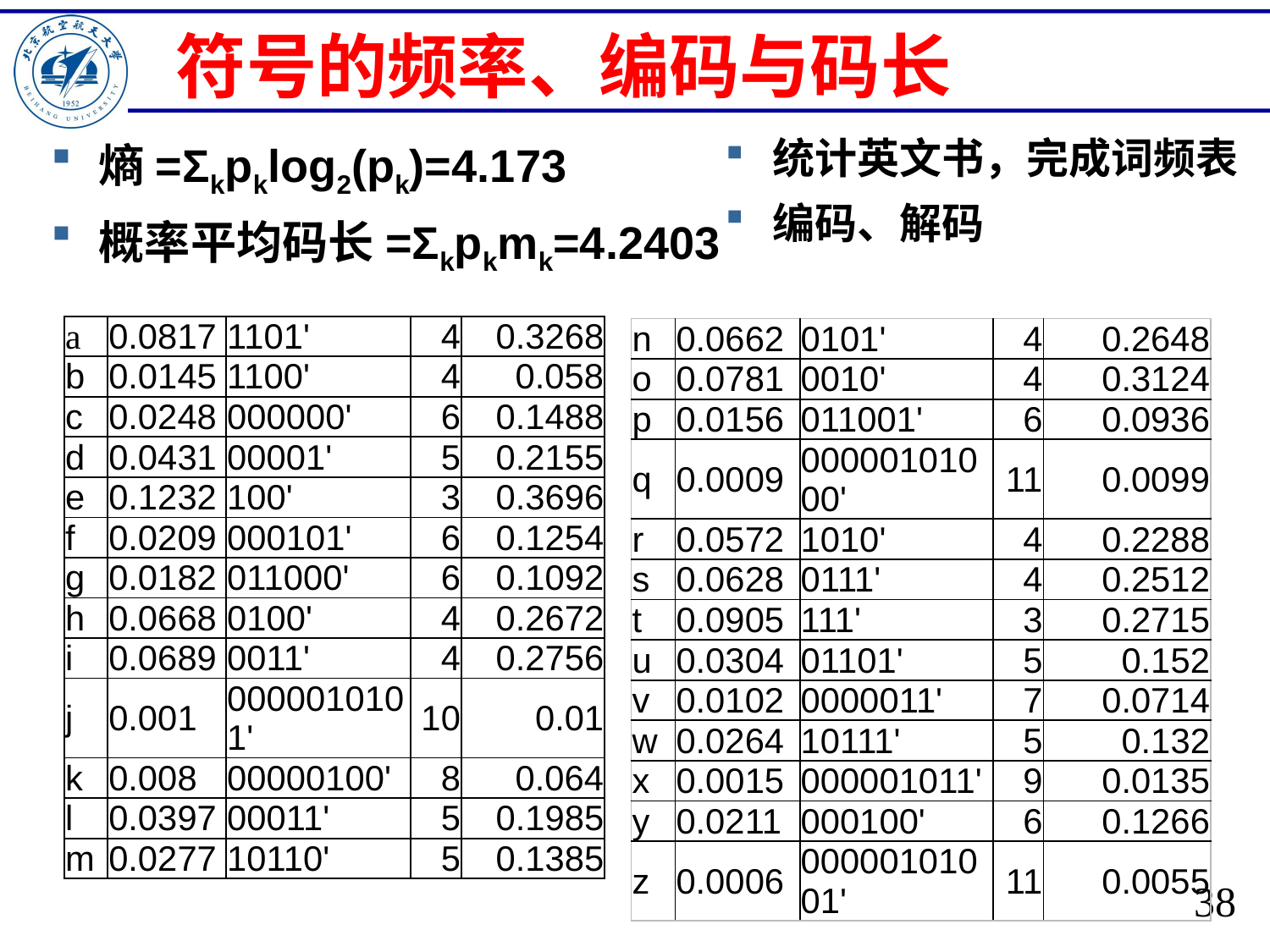

# 符号的频率、编码与码长
熵=Σkpklog2(pk)=4.173
概率平均码长=Σkpkmk=4.2403
统计英文书，完成词频表
编码、解码
| a | 0.0817 | 1101' | 4 | 0.3268 |
| --- | --- | --- | --- | --- |
| b | 0.0145 | 1100' | 4 | 0.058 |
| c | 0.0248 | 000000' | 6 | 0.1488 |
| d | 0.0431 | 00001' | 5 | 0.2155 |
| e | 0.1232 | 100' | 3 | 0.3696 |
| f | 0.0209 | 000101' | 6 | 0.1254 |
| g | 0.0182 | 011000' | 6 | 0.1092 |
| h | 0.0668 | 0100' | 4 | 0.2672 |
| i | 0.0689 | 0011' | 4 | 0.2756 |
| j | 0.001 | 0000010101' | 10 | 0.01 |
| k | 0.008 | 00000100' | 8 | 0.064 |
| l | 0.0397 | 00011' | 5 | 0.1985 |
| m | 0.0277 | 10110' | 5 | 0.1385 |
| n | 0.0662 | 0101' | 4 | 0.2648 |
| --- | --- | --- | --- | --- |
| o | 0.0781 | 0010' | 4 | 0.3124 |
| p | 0.0156 | 011001' | 6 | 0.0936 |
| q | 0.0009 | 00000101000' | 11 | 0.0099 |
| r | 0.0572 | 1010' | 4 | 0.2288 |
| s | 0.0628 | 0111' | 4 | 0.2512 |
| t | 0.0905 | 111' | 3 | 0.2715 |
| u | 0.0304 | 01101' | 5 | 0.152 |
| v | 0.0102 | 0000011' | 7 | 0.0714 |
| w | 0.0264 | 10111' | 5 | 0.132 |
| x | 0.0015 | 000001011' | 9 | 0.0135 |
| y | 0.0211 | 000100' | 6 | 0.1266 |
| z | 0.0006 | 00000101001' | 11 | 0.0055 |